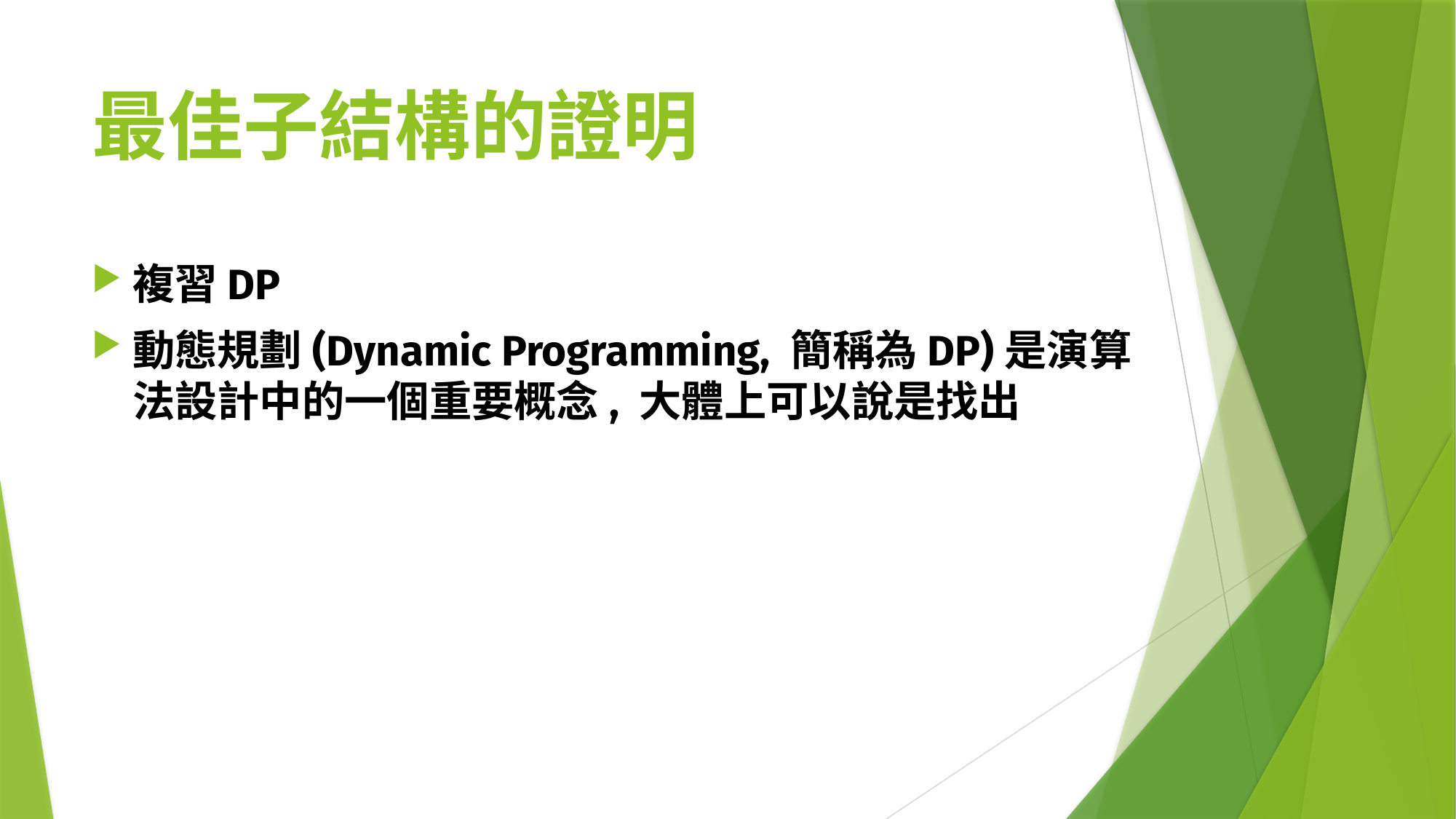

# 最佳子結構的證明
複習DP
動態規劃(Dynamic Programming, 簡稱為DP)是演算法設計中的一個重要概念, 大體上可以說是找出